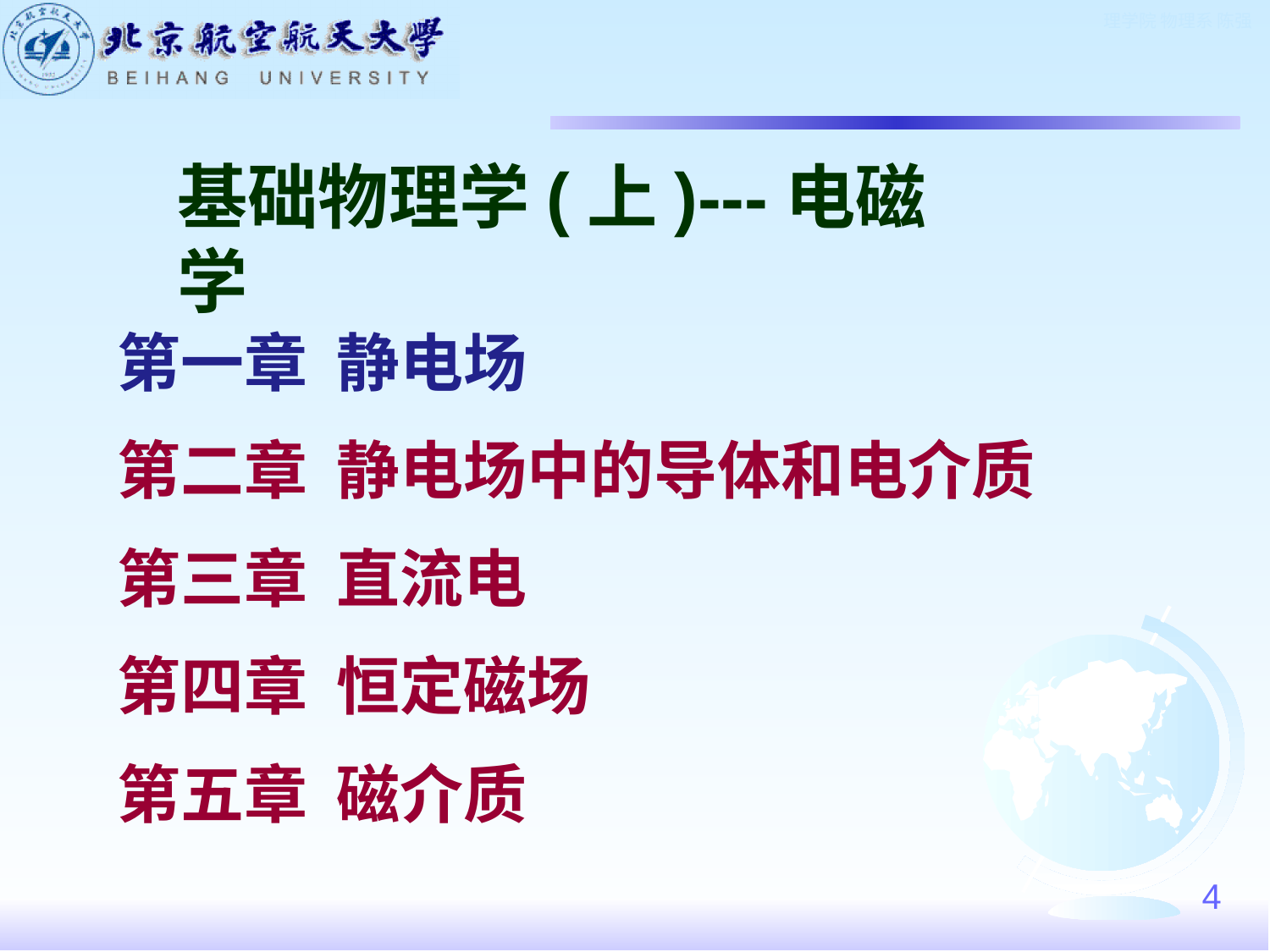

基础物理学(上)---电磁学
第一章  静电场
第二章  静电场中的导体和电介质
第三章  直流电
第四章  恒定磁场
第五章  磁介质
4